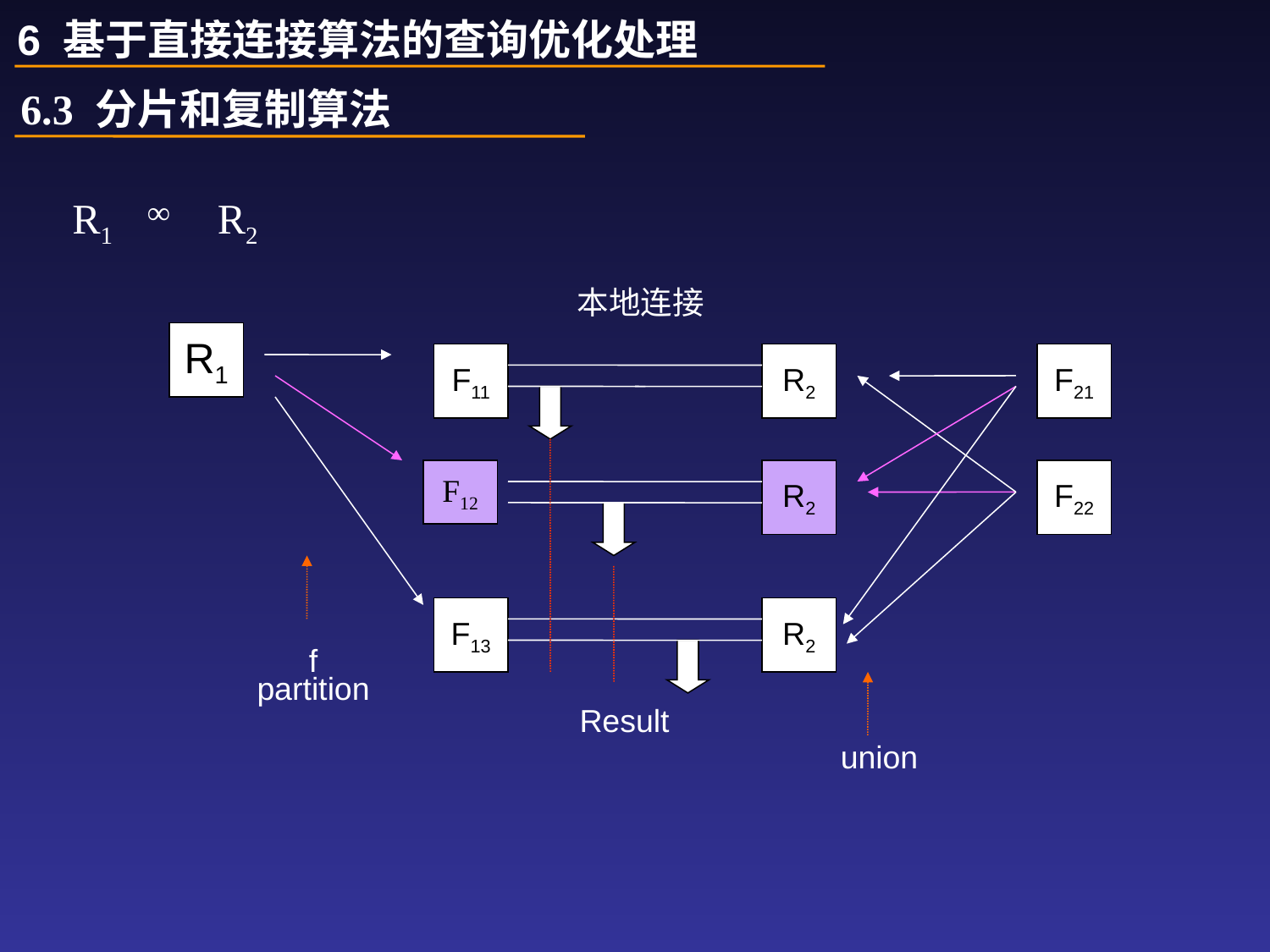

6 基于直接连接算法的查询优化处理

6.3 分片和复制算法

R1
R2
∞
本地连接
R1
F11
R2
F21

F12
R2
F22

F13
R2

f
partition

Result
union